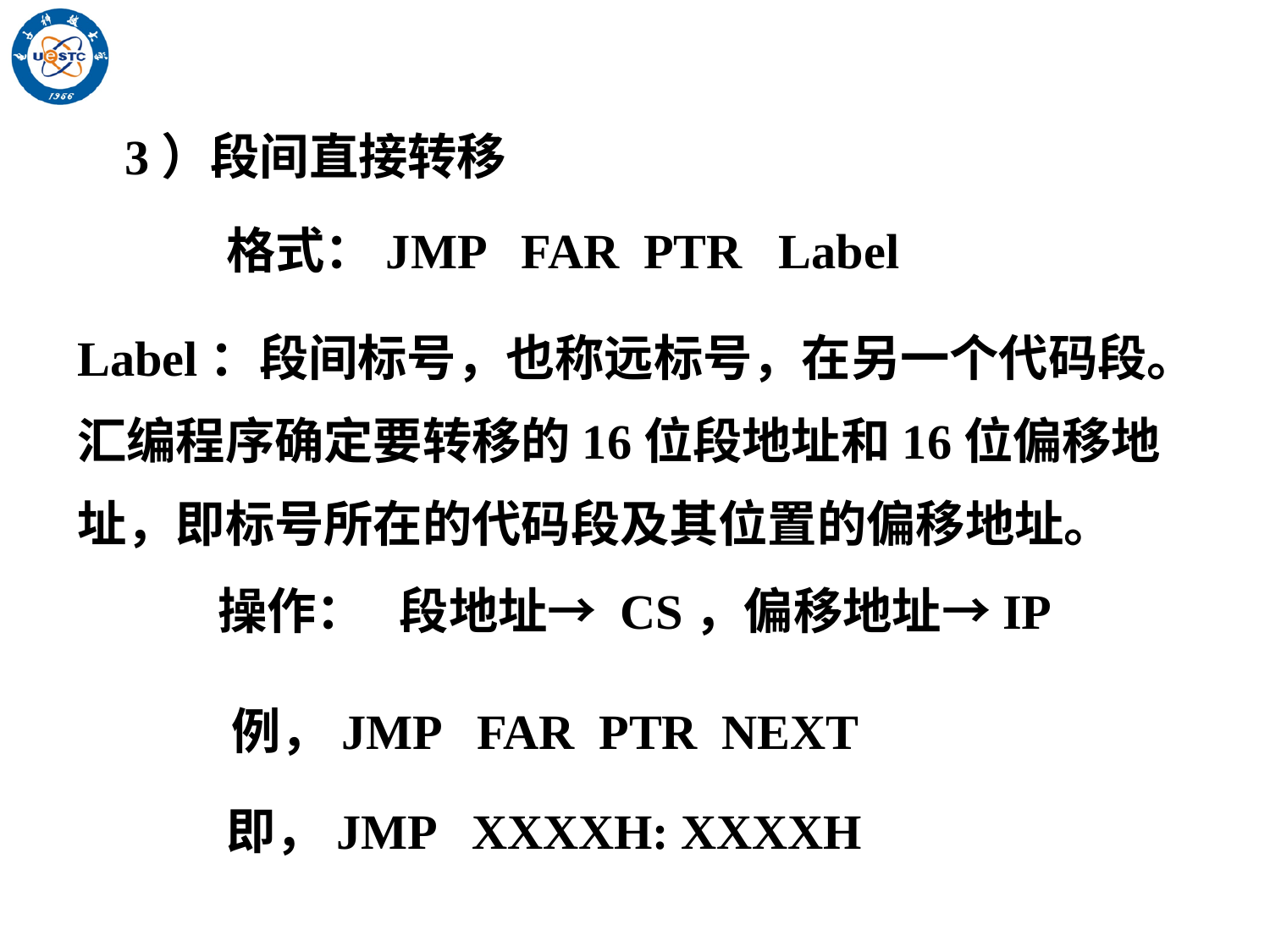

3）段间直接转移
格式：JMP   FAR  PTR   Label
Label：段间标号，也称远标号，在另一个代码段。汇编程序确定要转移的16位段地址和16位偏移地址，即标号所在的代码段及其位置的偏移地址。
操作：   段地址→ CS，偏移地址→IP
例，JMP   FAR  PTR  NEXT
即，JMP   XXXXH: XXXXH